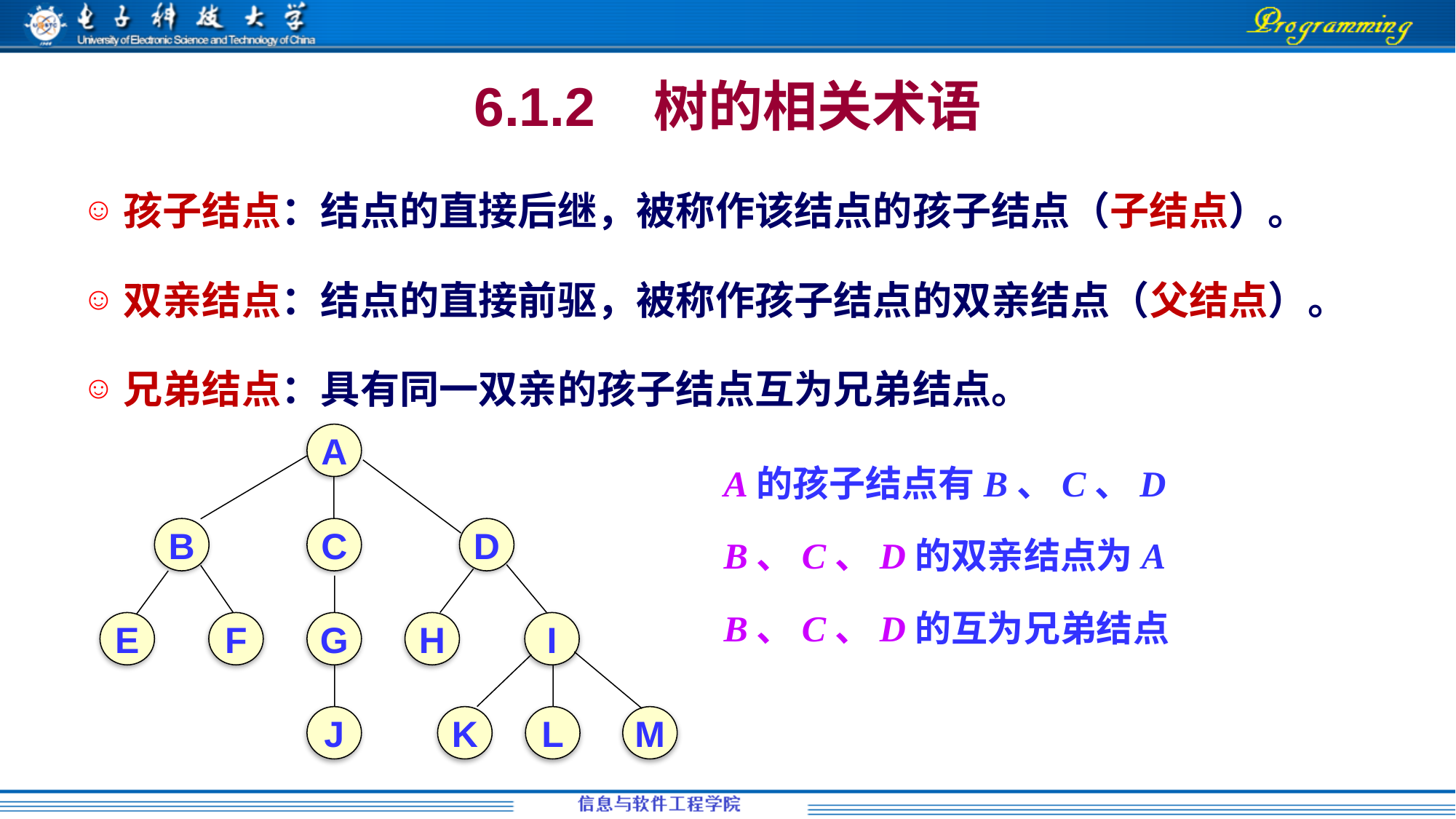

# 6.1.2   树的相关术语
孩子结点：结点的直接后继，被称作该结点的孩子结点（子结点）。
双亲结点：结点的直接前驱，被称作孩子结点的双亲结点（父结点）。
兄弟结点：具有同一双亲的孩子结点互为兄弟结点。
A

B
C
D

E
F
G
H
I

J
K
L
M
A的孩子结点有B、C、D
B、C、D的双亲结点为A
B、C、D的互为兄弟结点